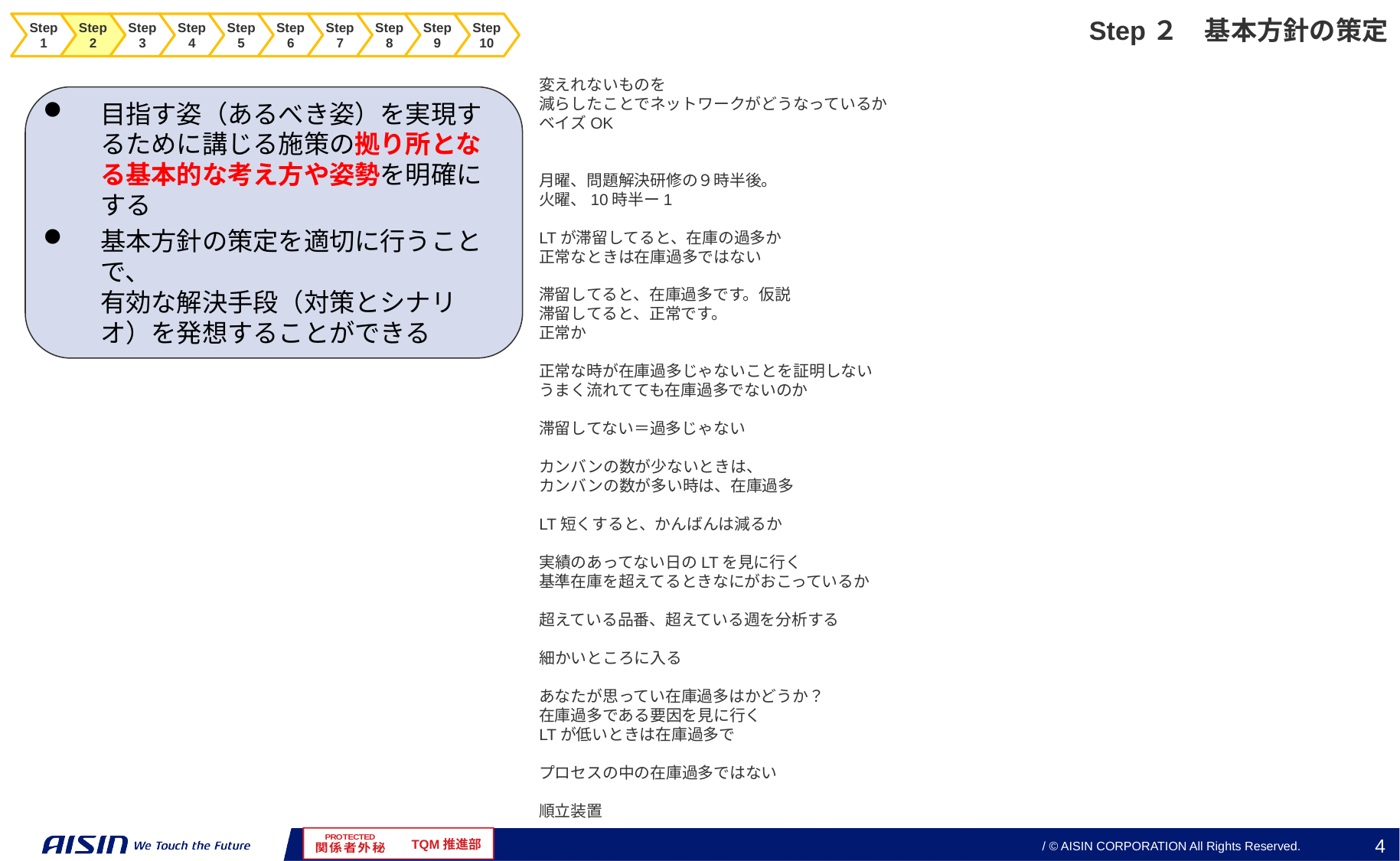

Step２　基本方針の策定
Step1
Step2
Step3
Step4
Step5
Step6
Step7
Step8
Step9
Step10
変えれないものを
減らしたことでネットワークがどうなっているか
ベイズOK

月曜、問題解決研修の９時半後。
火曜、10時半ー1

LTが滞留してると、在庫の過多か
正常なときは在庫過多ではない

滞留してると、在庫過多です。仮説
滞留してると、正常です。
正常か

正常な時が在庫過多じゃないことを証明しない
うまく流れてても在庫過多でないのか

滞留してない＝過多じゃない

カンバンの数が少ないときは、
カンバンの数が多い時は、在庫過多

LT短くすると、かんばんは減るか

実績のあってない日のLTを見に行く
基準在庫を超えてるときなにがおこっているか

超えている品番、超えている週を分析する

細かいところに入る

あなたが思ってい在庫過多はかどうか？
在庫過多である要因を見に行く
LTが低いときは在庫過多で

プロセスの中の在庫過多ではない

順立装置
目指す姿（あるべき姿）を実現するために講じる施策の拠り所となる基本的な考え方や姿勢を明確にする
基本方針の策定を適切に行うことで、
有効な解決手段（対策とシナリオ）を発想することができる